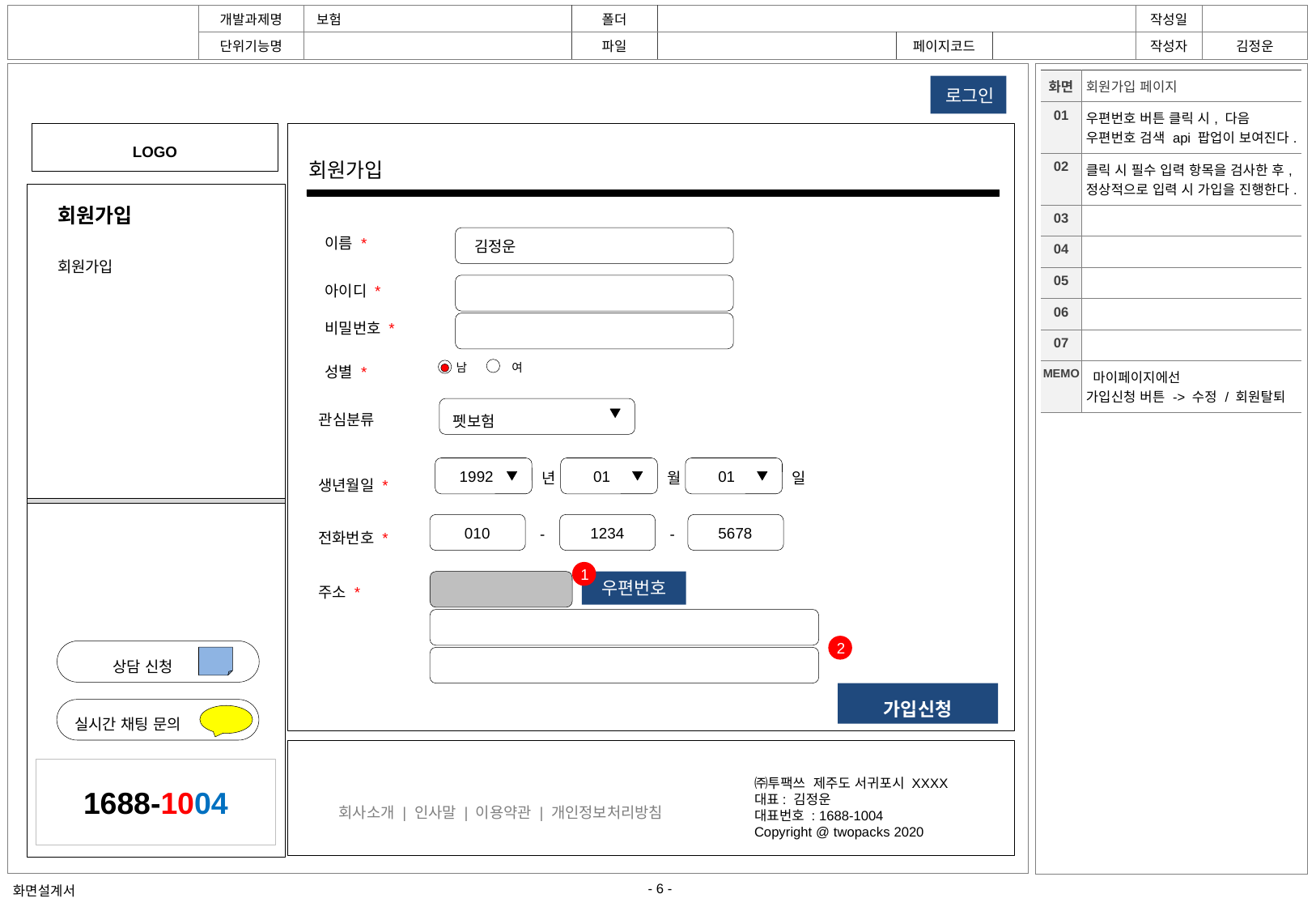

| 화면 | 회원가입 페이지 |
| --- | --- |
| 01 | 우편번호 버튼 클릭 시, 다음 우편번호 검색 api 팝업이 보여진다. |
| 02 | 클릭 시 필수 입력 항목을 검사한 후, 정상적으로 입력 시 가입을 진행한다. |
| 03 |  |
| 04 |  |
| 05 |  |
| 06 |  |
| 07 |  |
| MEMO | 마이페이지에선 가입신청 버튼 -> 수정 / 회원탈퇴 |

로그인
LOGO

회원가입

회원가입
이름 *

김정운
회원가입
아이디 *

비밀번호 *

남
여
성별 *

펫보험
관심분류

1992
01
01
년
월
일
생년월일 *

010
1234
5678
-
-
전화번호 *
1

우편번호
주소 *

2
        상담 신청

가입신청
실시간 채팅 문의

㈜투팩쓰  제주도 서귀포시 XXXX
대표: 김정운
대표번호 : 1688-1004
Copyright @ twopacks 2020
1688-1004
회사소개 | 인사말 | 이용약관 | 개인정보처리방침